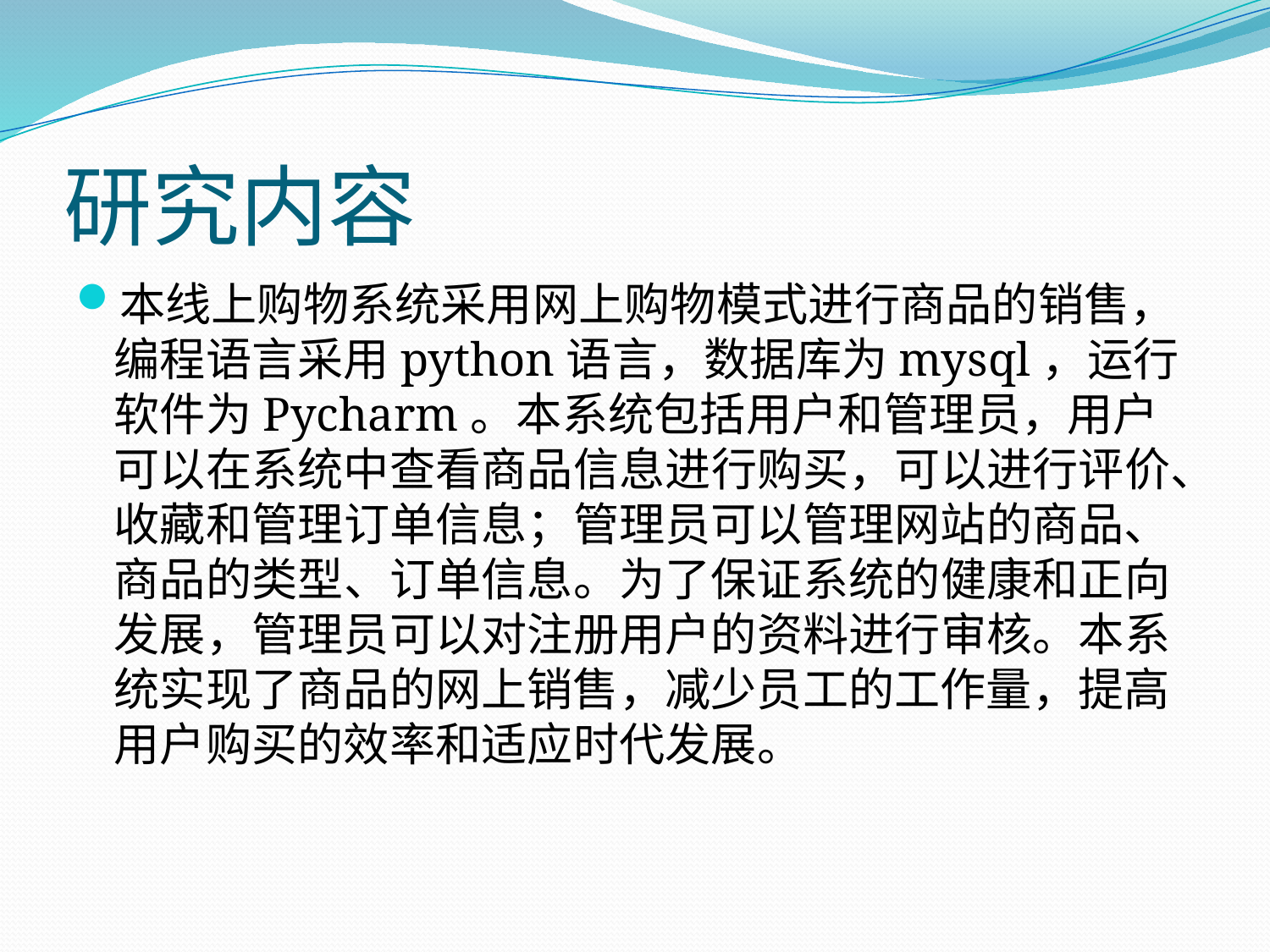

# 研究内容
本线上购物系统采用网上购物模式进行商品的销售，编程语言采用python语言，数据库为mysql，运行软件为Pycharm。本系统包括用户和管理员，用户可以在系统中查看商品信息进行购买，可以进行评价、收藏和管理订单信息；管理员可以管理网站的商品、商品的类型、订单信息。为了保证系统的健康和正向发展，管理员可以对注册用户的资料进行审核。本系统实现了商品的网上销售，减少员工的工作量，提高用户购买的效率和适应时代发展。